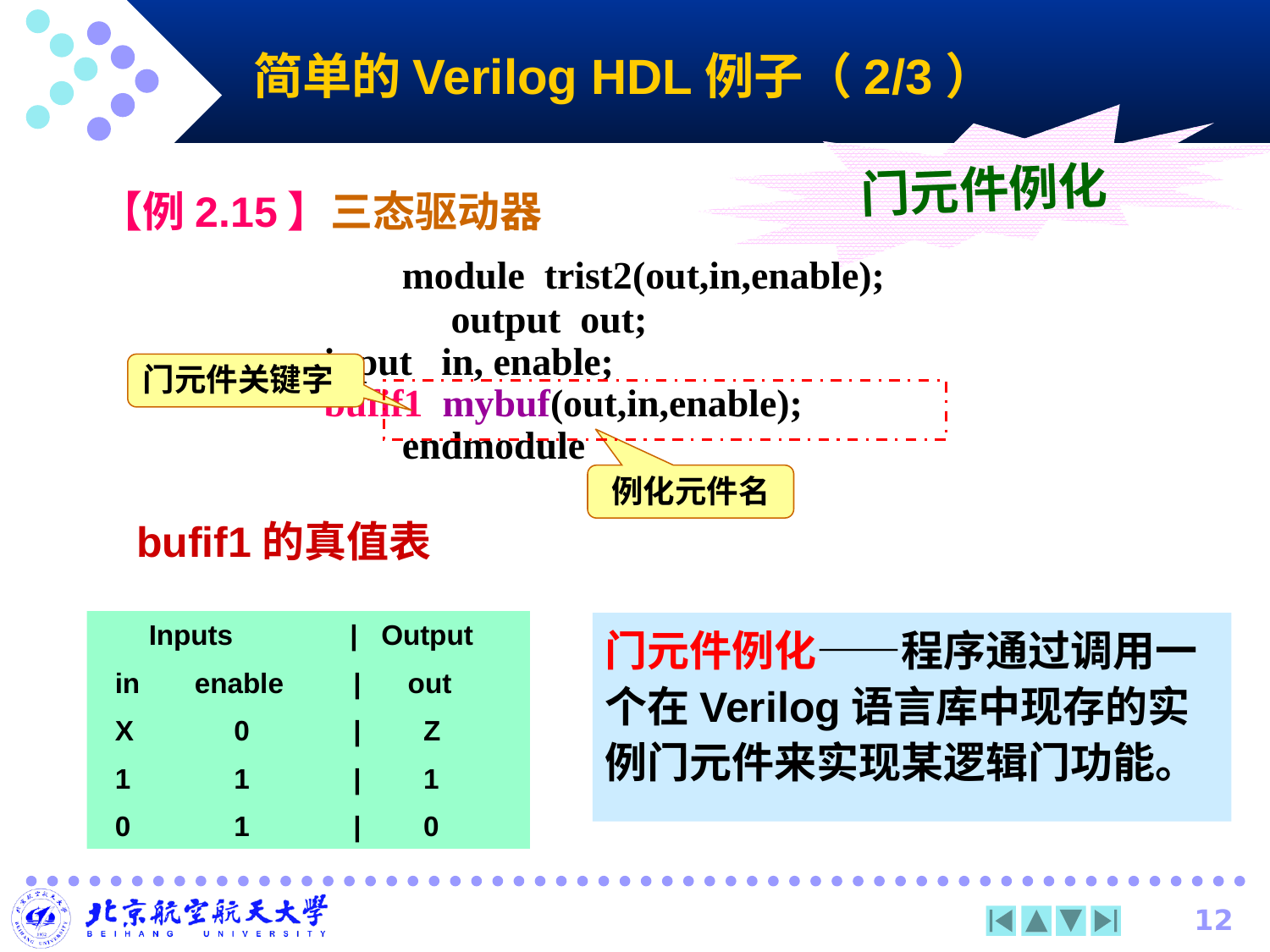

# 简单的Verilog HDL例子（2/3）
门元件例化
【例2.15】三态驱动器
			module  trist2(out,in,enable);
 		     	     output  out;
                	     input   in, enable;
                	     bufif1  mybuf(out,in,enable);
			endmodule
门元件关键字

例化元件名
bufif1的真值表
      Inputs               |   Output
  in       enable	|      out
  X	 0	|        Z
  1	 1	|        1
  0	 1	|        0
门元件例化——程序通过调用一个在Verilog语言库中现存的实例门元件来实现某逻辑门功能。
12